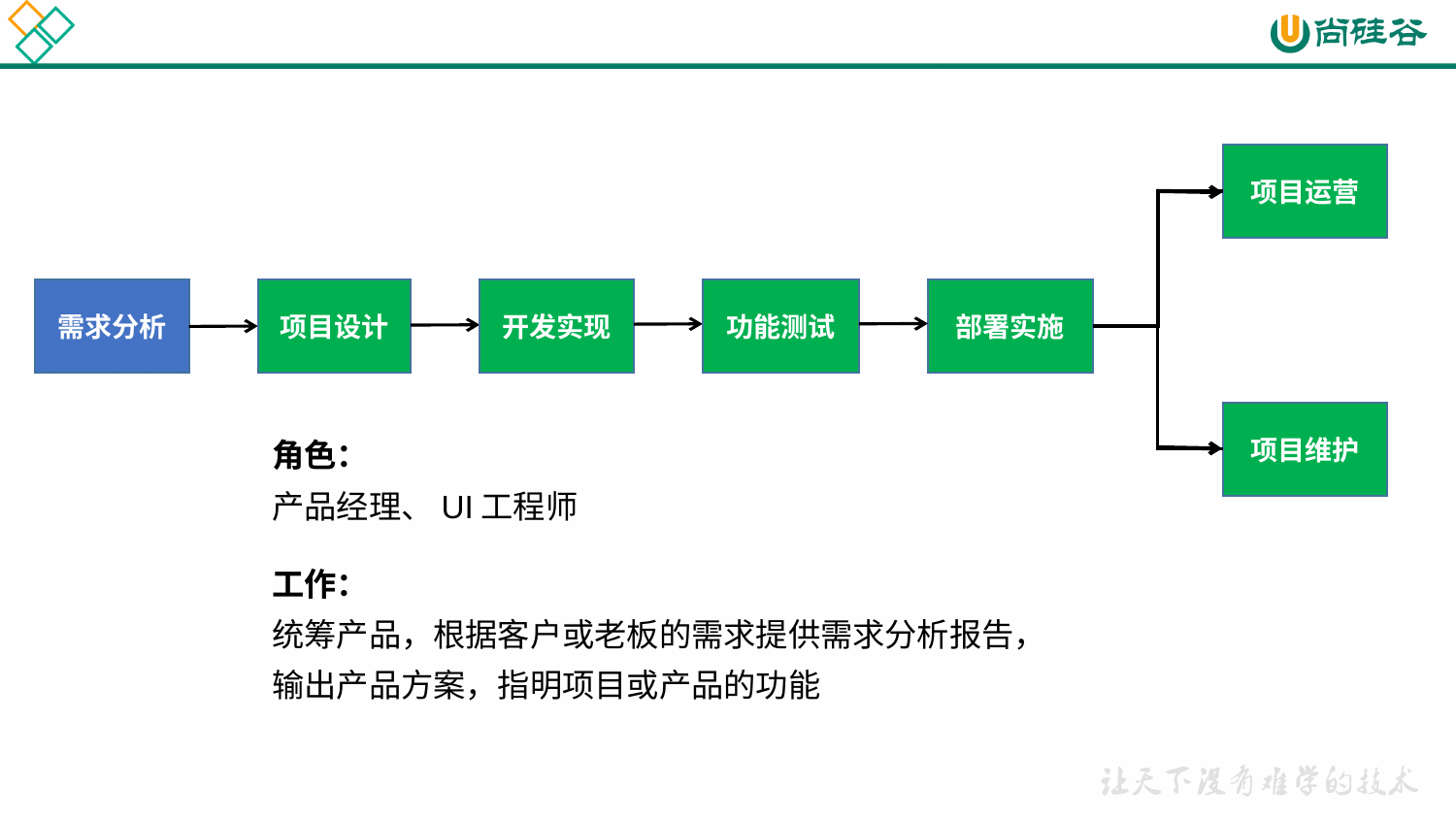

项目运营
需求分析
项目设计
开发实现
功能测试
部署实施
项目维护
角色：
产品经理、UI工程师

工作：
统筹产品，根据客户或老板的需求提供需求分析报告，输出产品方案，指明项目或产品的功能